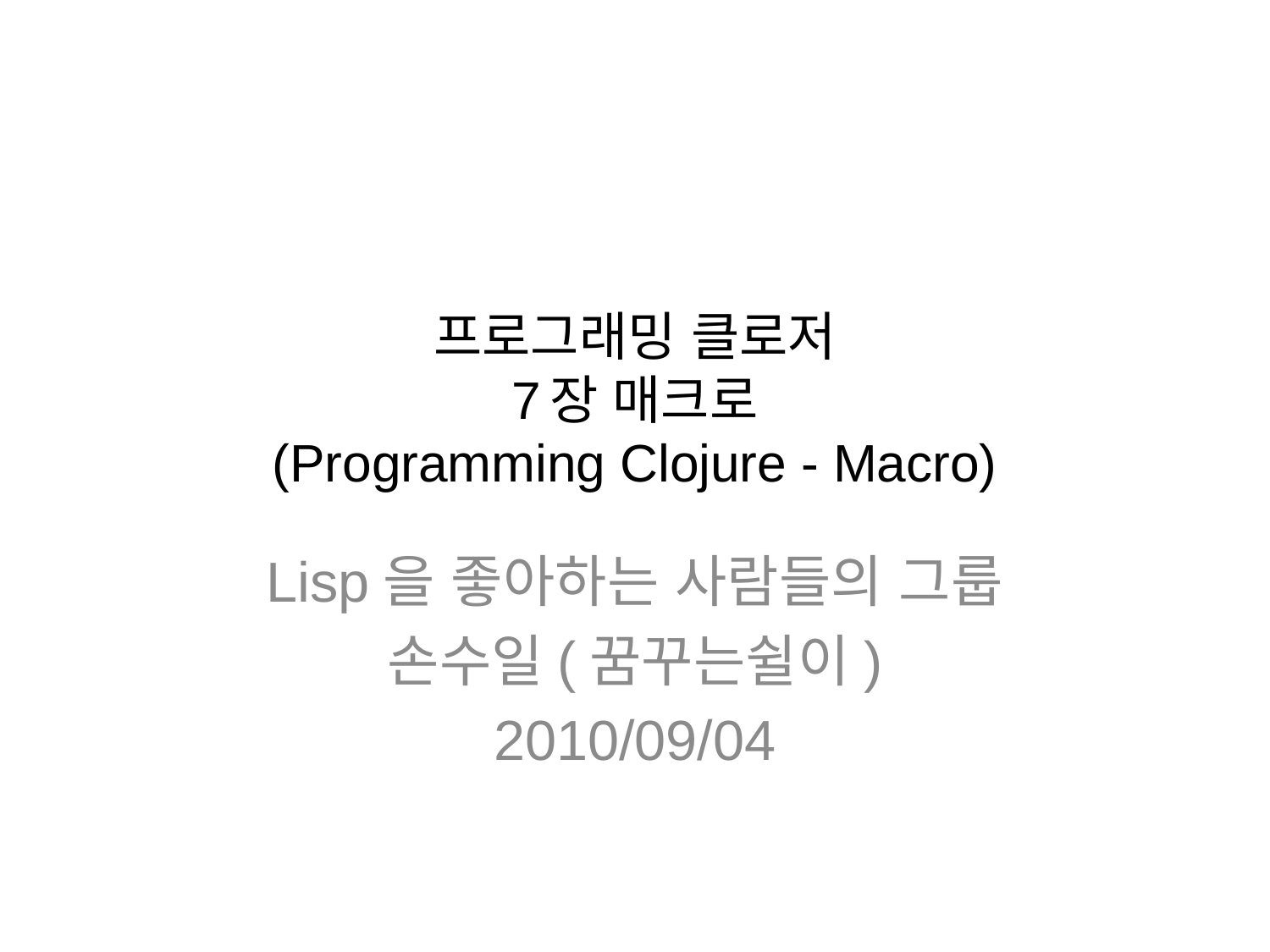

# 프로그래밍 클로저 7장 매크로 (Programming Clojure - Macro)
Lisp을 좋아하는 사람들의 그룹
손수일(꿈꾸는쉴이)
2010/09/04